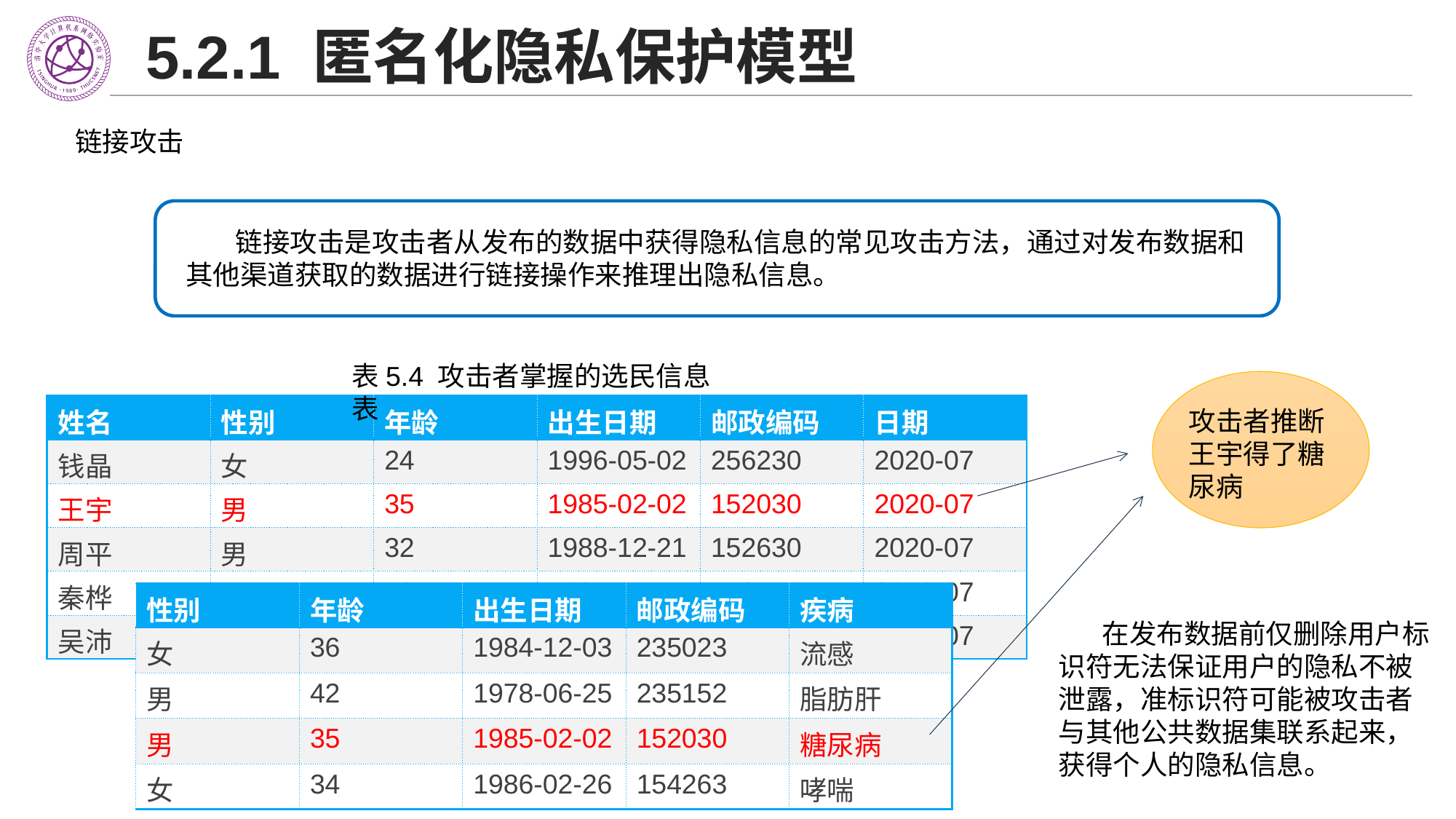

# 5.2.1 匿名化隐私保护模型
链接攻击

       链接攻击是攻击者从发布的数据中获得隐私信息的常见攻击方法，通过对发布数据和其他渠道获取的数据进行链接操作来推理出隐私信息。
表5.4 攻击者掌握的选民信息表

| 姓名 | 性别 | 年龄 | 出生日期 | 邮政编码 | 日期 |
| --- | --- | --- | --- | --- | --- |
| 钱晶 | 女 | 24 | 1996-05-02 | 256230 | 2020-07 |
| 王宇 | 男 | 35 | 1985-02-02 | 152030 | 2020-07 |
| 周平 | 男 | 32 | 1988-12-21 | 152630 | 2020-07 |
| 秦桦 | 女 | 29 | 1991-03-16 | 152410 | 2020-07 |
| 吴沛 | 男 | 31 | 1989-08-30 | 256230 | 2020-07 |
攻击者推断王宇得了糖尿病
| 性别 | 年龄 | 出生日期 | 邮政编码 | 疾病 |
| --- | --- | --- | --- | --- |
| 女 | 36 | 1984-12-03 | 235023 | 流感 |
| 男 | 42 | 1978-06-25 | 235152 | 脂肪肝 |
| 男 | 35 | 1985-02-02 | 152030 | 糖尿病 |
| 女 | 34 | 1986-02-26 | 154263 | 哮喘 |
      在发布数据前仅删除用户标识符无法保证用户的隐私不被泄露，准标识符可能被攻击者与其他公共数据集联系起来，获得个人的隐私信息。